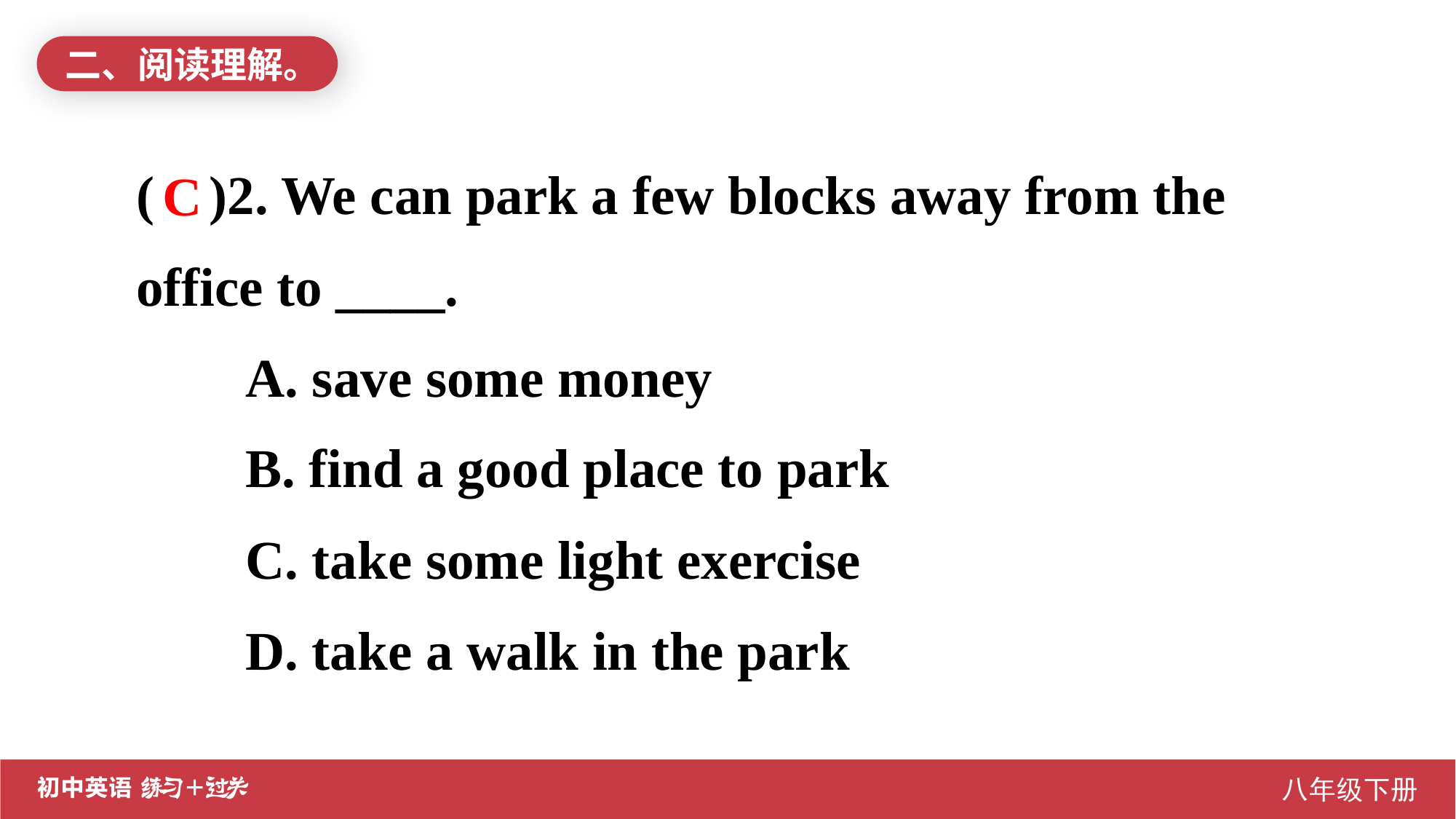

二、阅读理解。
(    )2. We can park a few blocks away from the office to ____.
A. save some money
B. find a good place to park
C. take some light exercise
D. take a walk in the park
C